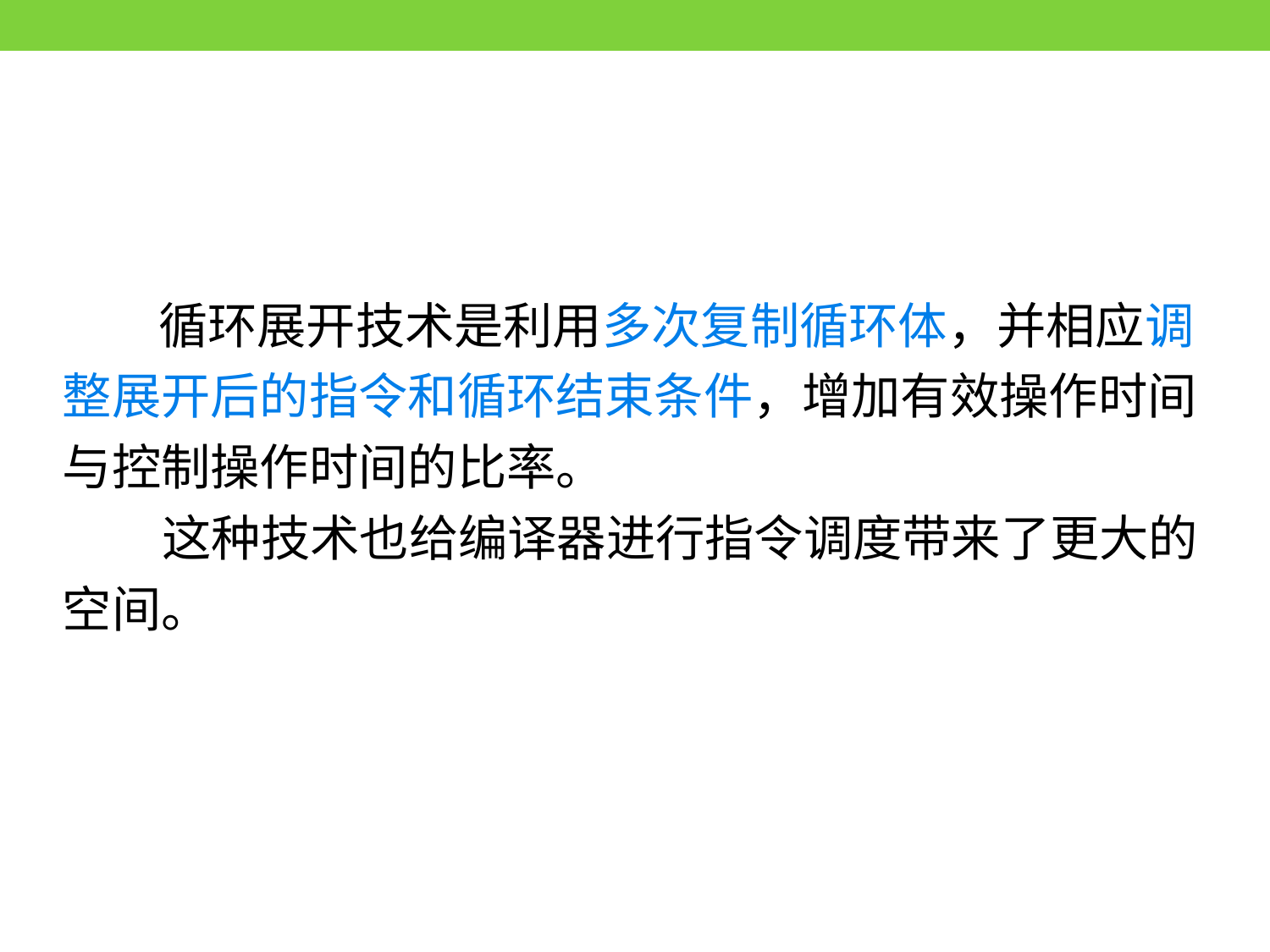

18
         循环展开技术是利用多次复制循环体，并相应调整展开后的指令和循环结束条件，增加有效操作时间与控制操作时间的比率。
        这种技术也给编译器进行指令调度带来了更大的空间。